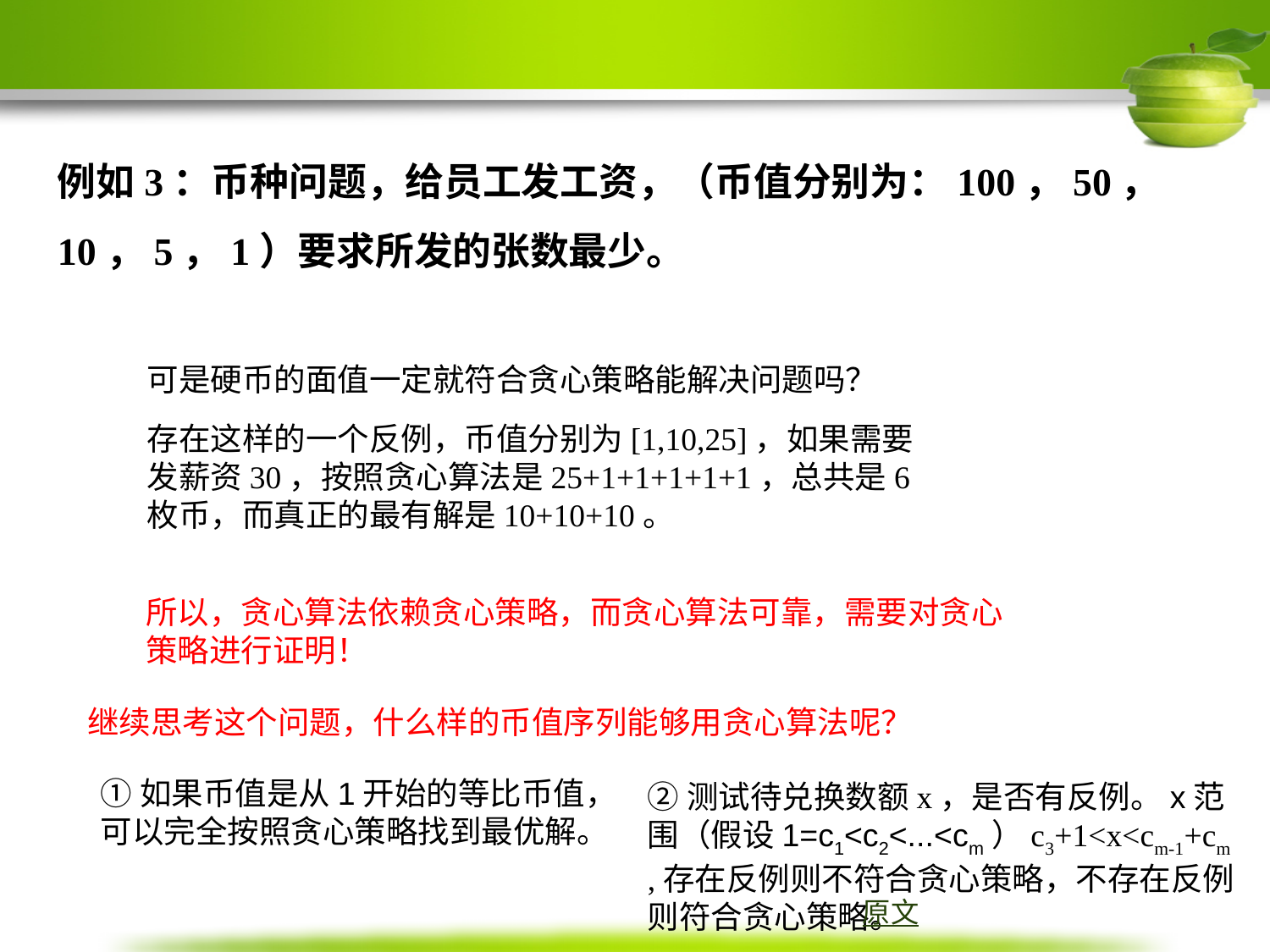

例如3：币种问题，给员工发工资，（币值分别为：100，50，10，5，1）要求所发的张数最少。
可是硬币的面值一定就符合贪心策略能解决问题吗？
存在这样的一个反例，币值分别为[1,10,25]，如果需要发薪资30，按照贪心算法是25+1+1+1+1+1，总共是6枚币，而真正的最有解是10+10+10。
所以，贪心算法依赖贪心策略，而贪心算法可靠，需要对贪心策略进行证明！
继续思考这个问题，什么样的币值序列能够用贪心算法呢？
①如果币值是从1开始的等比币值，可以完全按照贪心策略找到最优解。
②测试待兑换数额x，是否有反例。x范围（假设1=c1<c2<...<cm）c3+1<x<cm-1+cm ,存在反例则不符合贪心策略，不存在反例则符合贪心策略。
原文